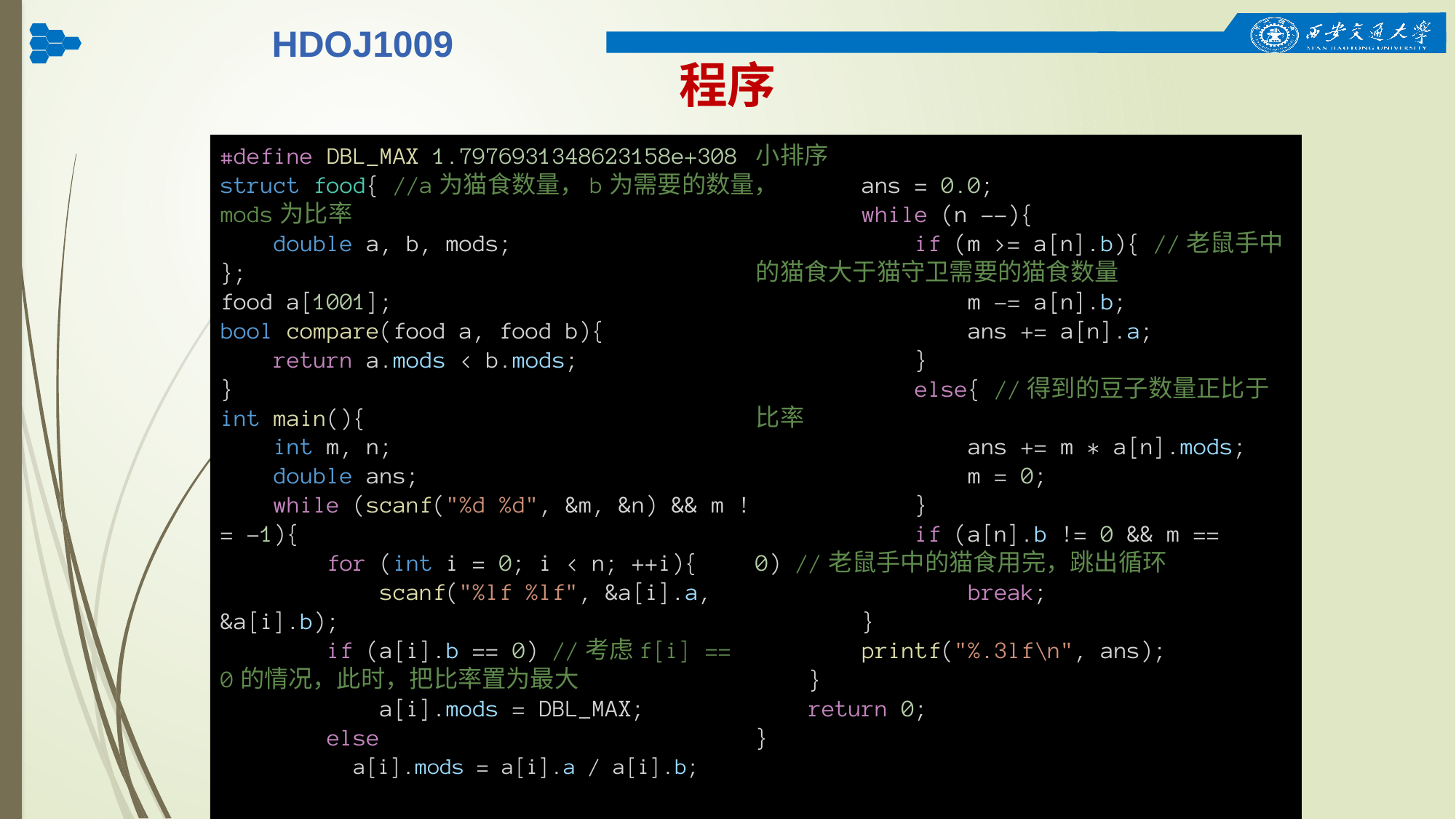

HDOJ1009

程序
#define DBL_MAX 1.7976931348623158e+308
struct food{ //a为猫食数量，b为需要的数量，mods为比率
    double a, b, mods;
};
food a[1001];
bool compare(food a, food b){
    return a.mods < b.mods;
}
int main(){
    int m, n;
    double ans;
    while (scanf("%d %d", &m, &n) && m != -1){
        for (int i = 0; i < n; ++i){
            scanf("%lf %lf", &a[i].a, &a[i].b);
        if (a[i].b == 0) //考虑f[i] == 0的情况，此时，把比率置为最大
            a[i].mods = DBL_MAX;
        else
          a[i].mods = a[i].a / a[i].b;

sort(a, a + n, compare); //按照比率从大到小排序
        ans = 0.0;
        while (n --){
            if (m >= a[n].b){ //老鼠手中的猫食大于猫守卫需要的猫食数量
                m -= a[n].b;
                ans += a[n].a;
            }
            else{ //得到的豆子数量正比于比率
                ans += m * a[n].mods;
                m = 0;
            }
            if (a[n].b != 0 && m == 0) //老鼠手中的猫食用完，跳出循环
                break;
        }
        printf("%.3lf\n", ans);
    }
    return 0;
}